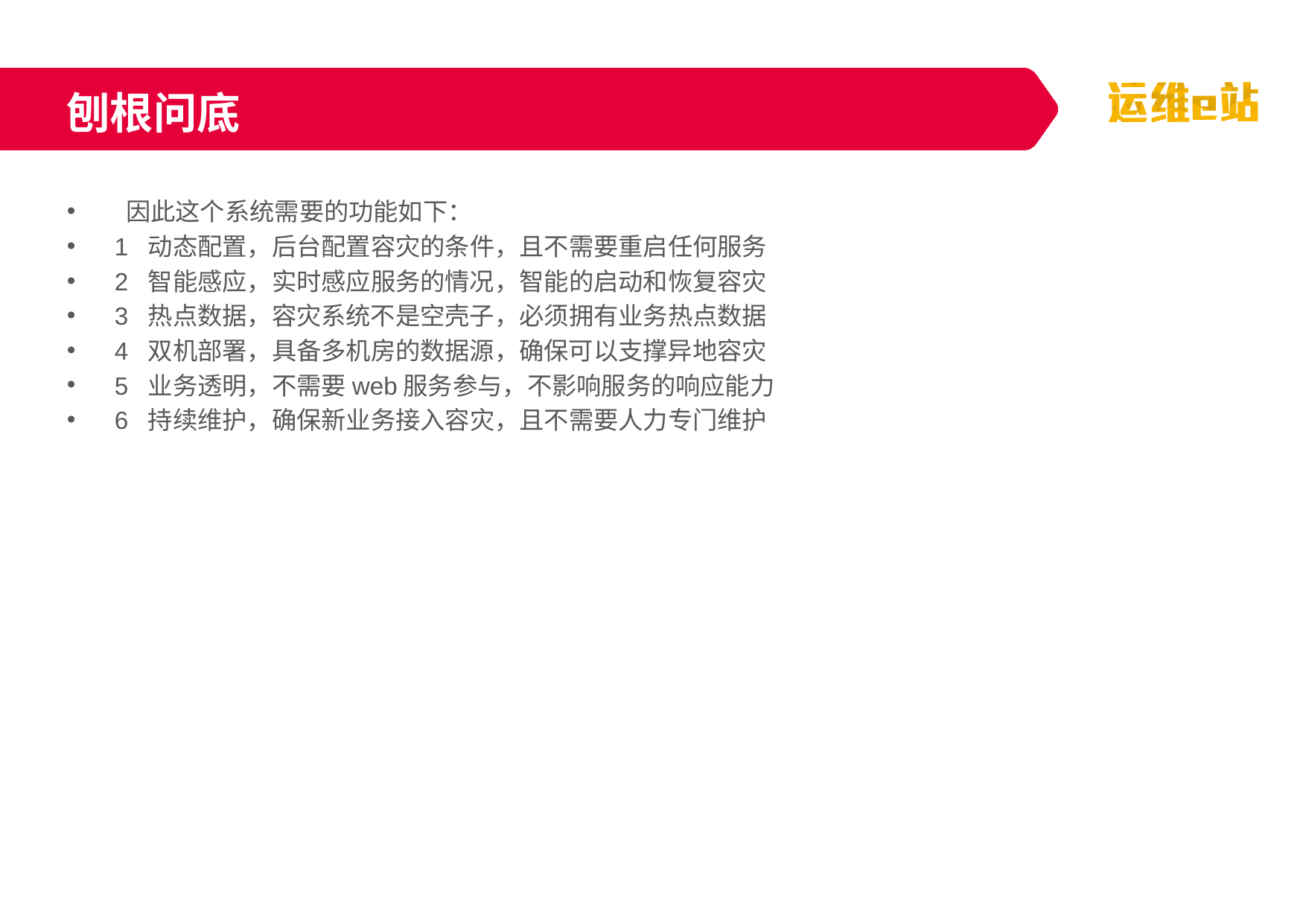

刨根问底
 因此这个系统需要的功能如下：
1  动态配置，后台配置容灾的条件，且不需要重启任何服务
2  智能感应，实时感应服务的情况，智能的启动和恢复容灾
3  热点数据，容灾系统不是空壳子，必须拥有业务热点数据
4  双机部署，具备多机房的数据源，确保可以支撑异地容灾
5  业务透明，不需要web服务参与，不影响服务的响应能力
6  持续维护，确保新业务接入容灾，且不需要人力专门维护